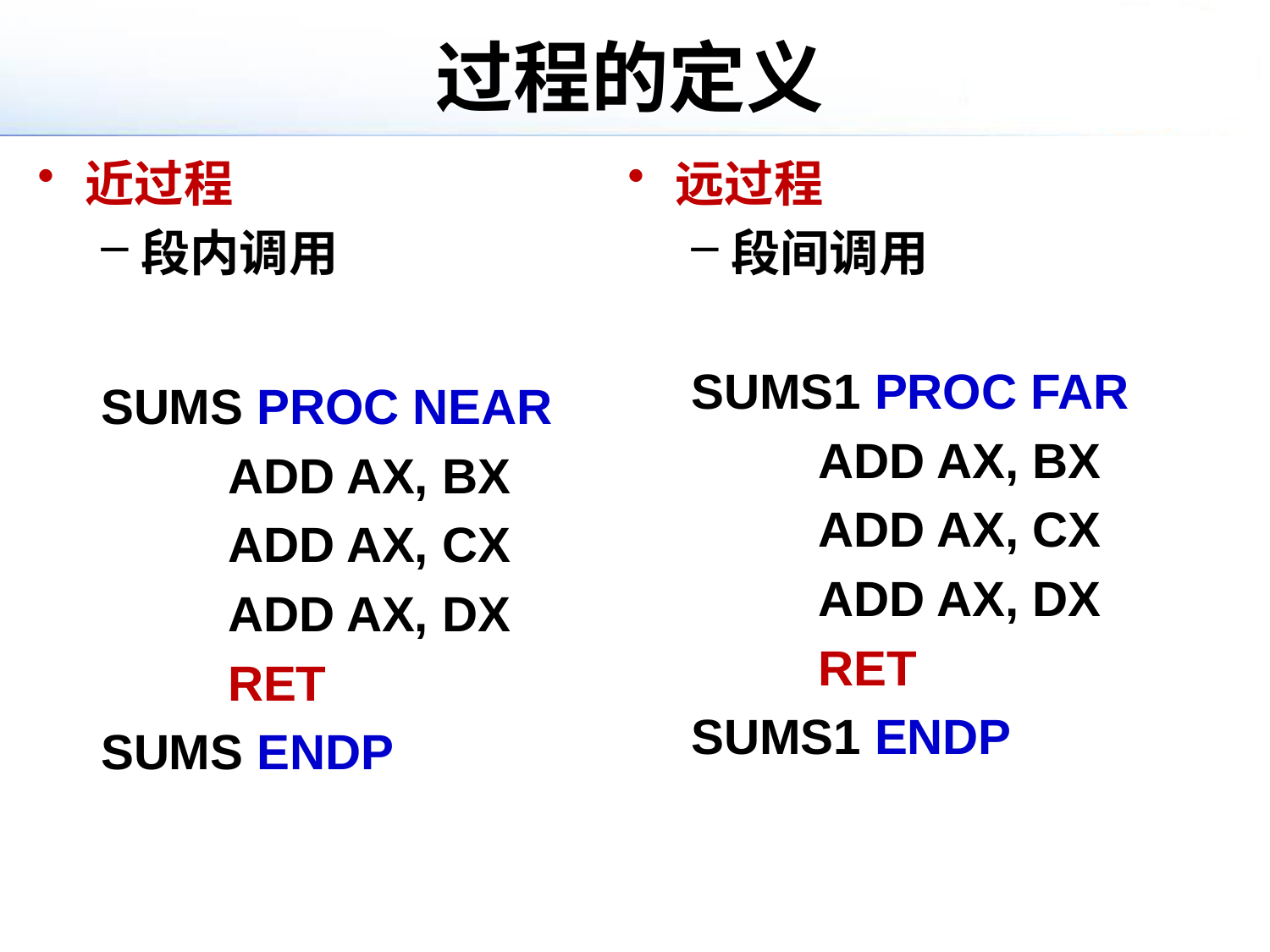

# 过程的定义
近过程
段内调用

SUMS PROC NEAR
	ADD AX, BX
	ADD AX, CX
	ADD AX, DX
	RET
SUMS ENDP
远过程
段间调用

SUMS1 PROC FAR
	ADD AX, BX
	ADD AX, CX
	ADD AX, DX
	RET
SUMS1 ENDP